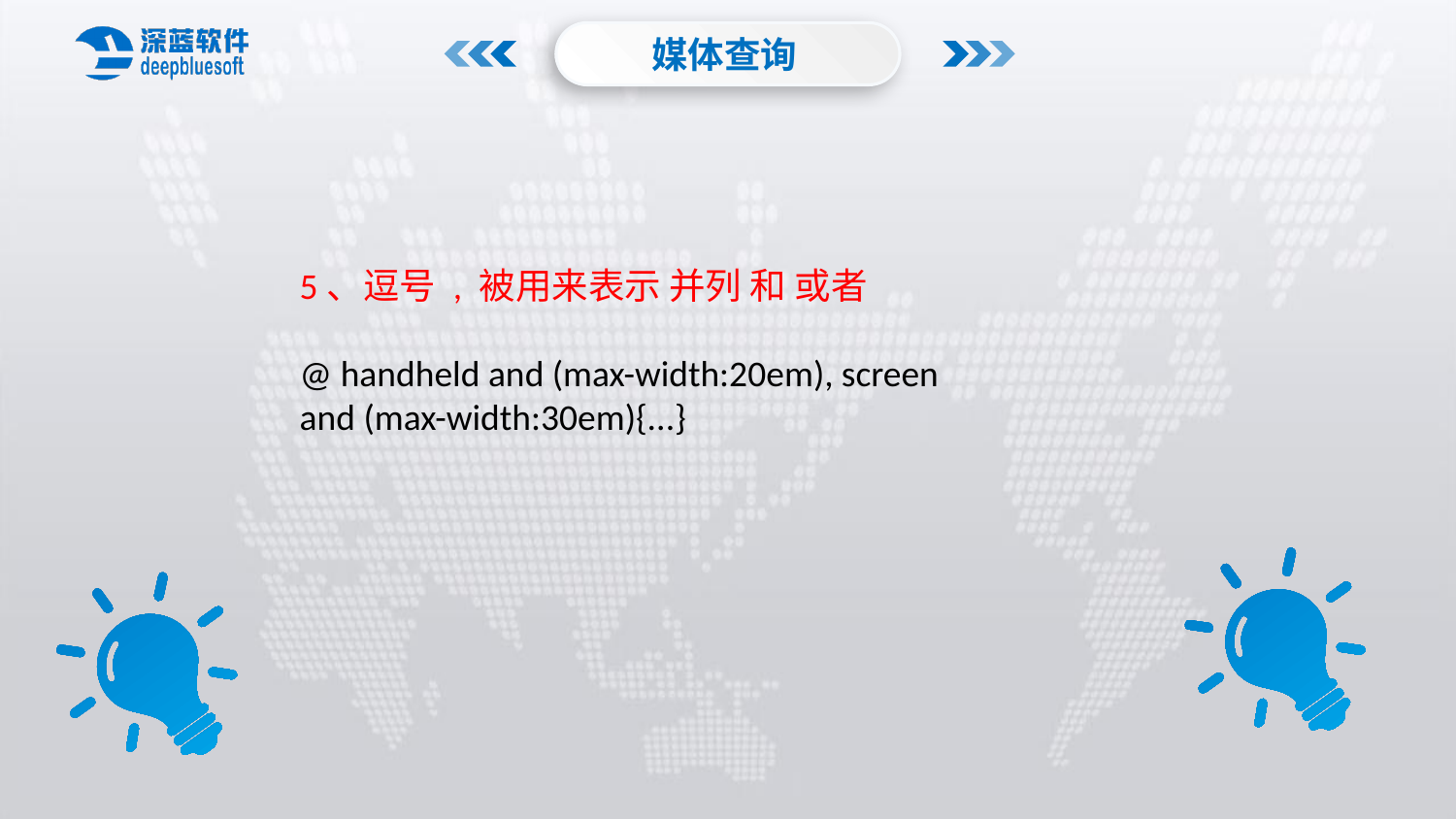

媒体查询

5、逗号 , 被用来表示 并列 和 或者

@ handheld and (max-width:20em), screen and (max-width:30em){...}